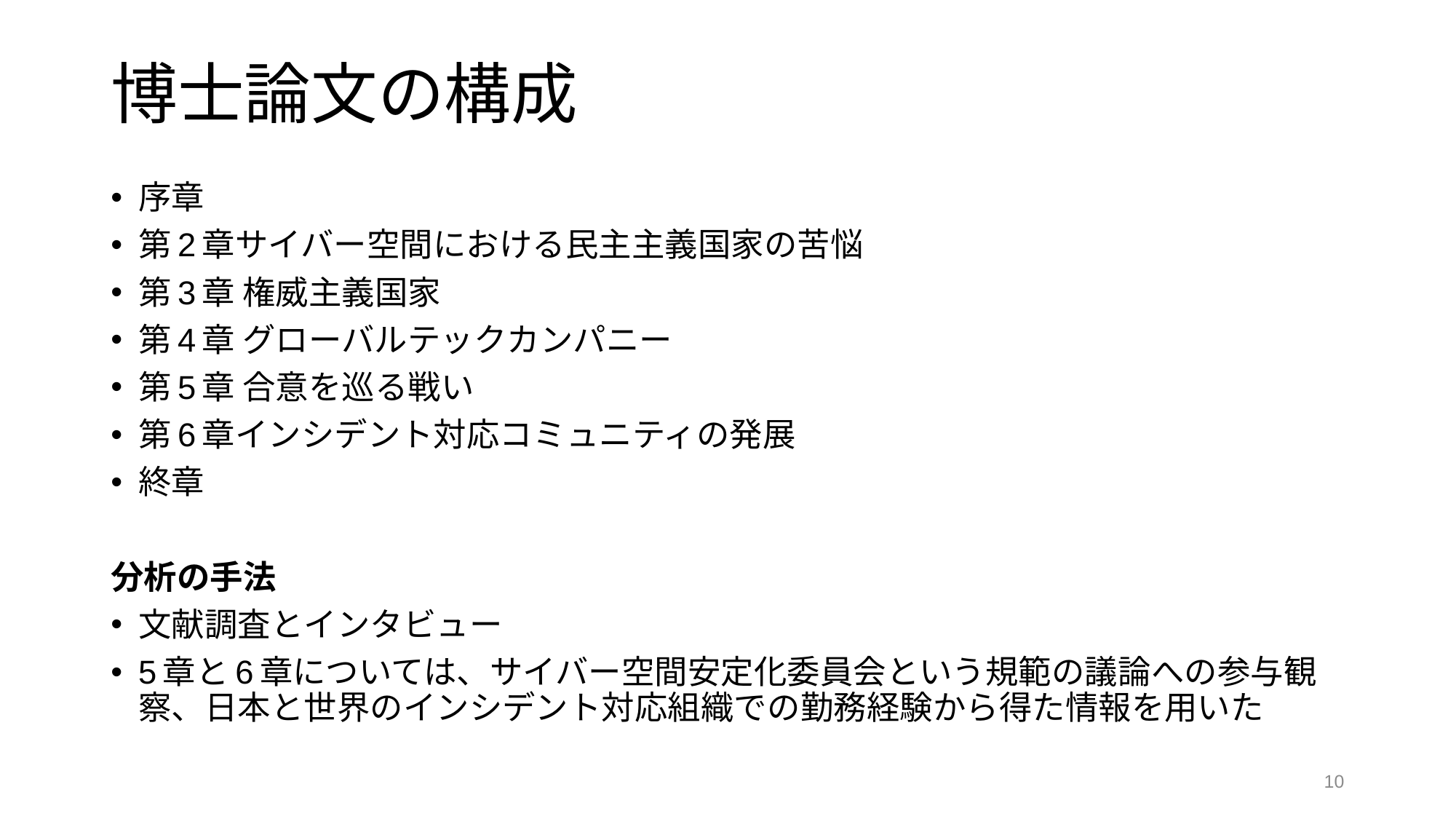

# 博士論文の構成
序章
第2章サイバー空間における民主主義国家の苦悩
第3章 権威主義国家
第4章 グローバルテックカンパニー
第5章 合意を巡る戦い
第6章インシデント対応コミュニティの発展
終章

分析の手法
文献調査とインタビュー
5章と6章については、サイバー空間安定化委員会という規範の議論への参与観察、日本と世界のインシデント対応組織での勤務経験から得た情報を用いた
10